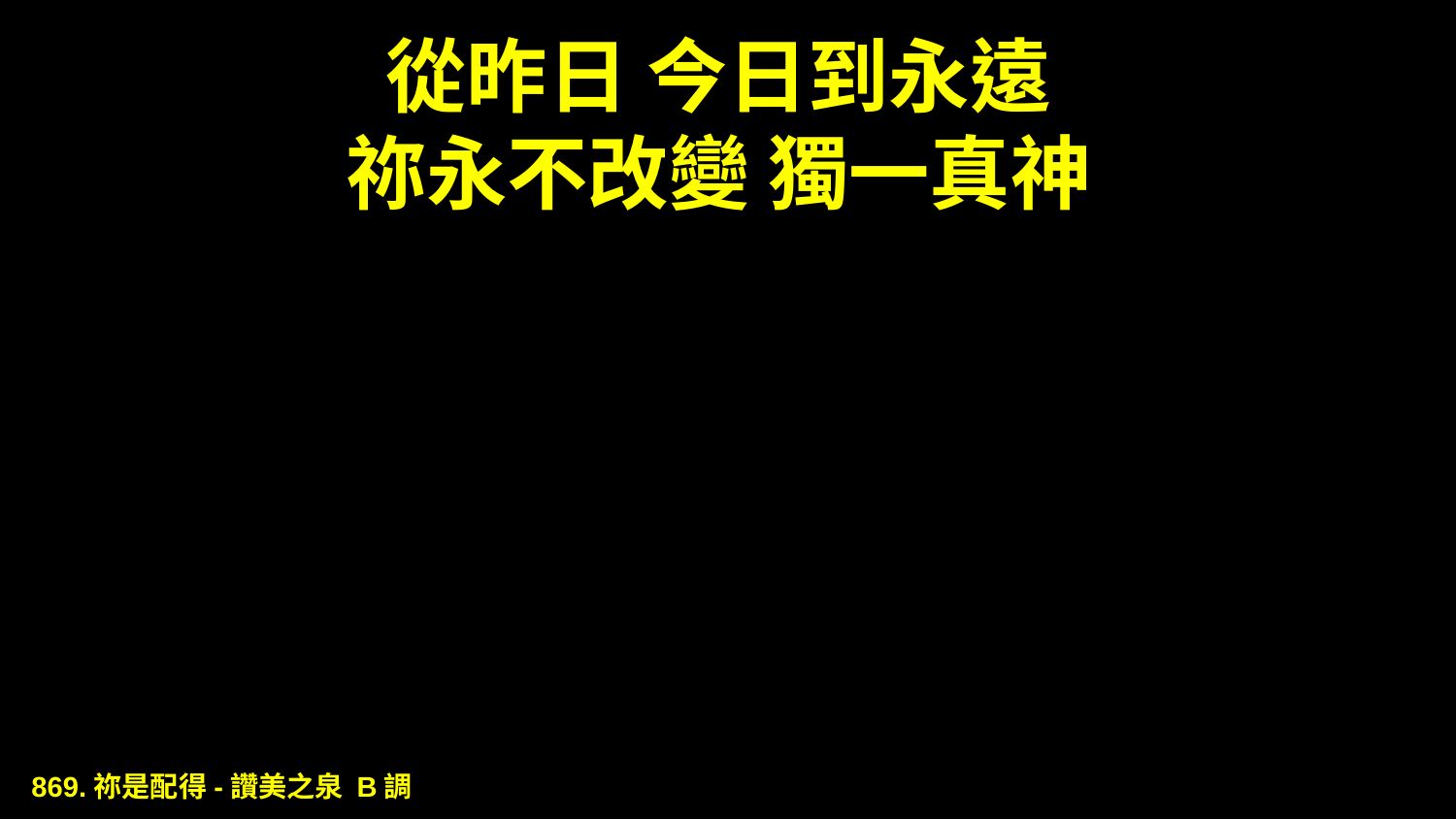

# 從昨日 今日到永遠 祢永不改變 獨一真神
869.祢是配得-讚美之泉 B調